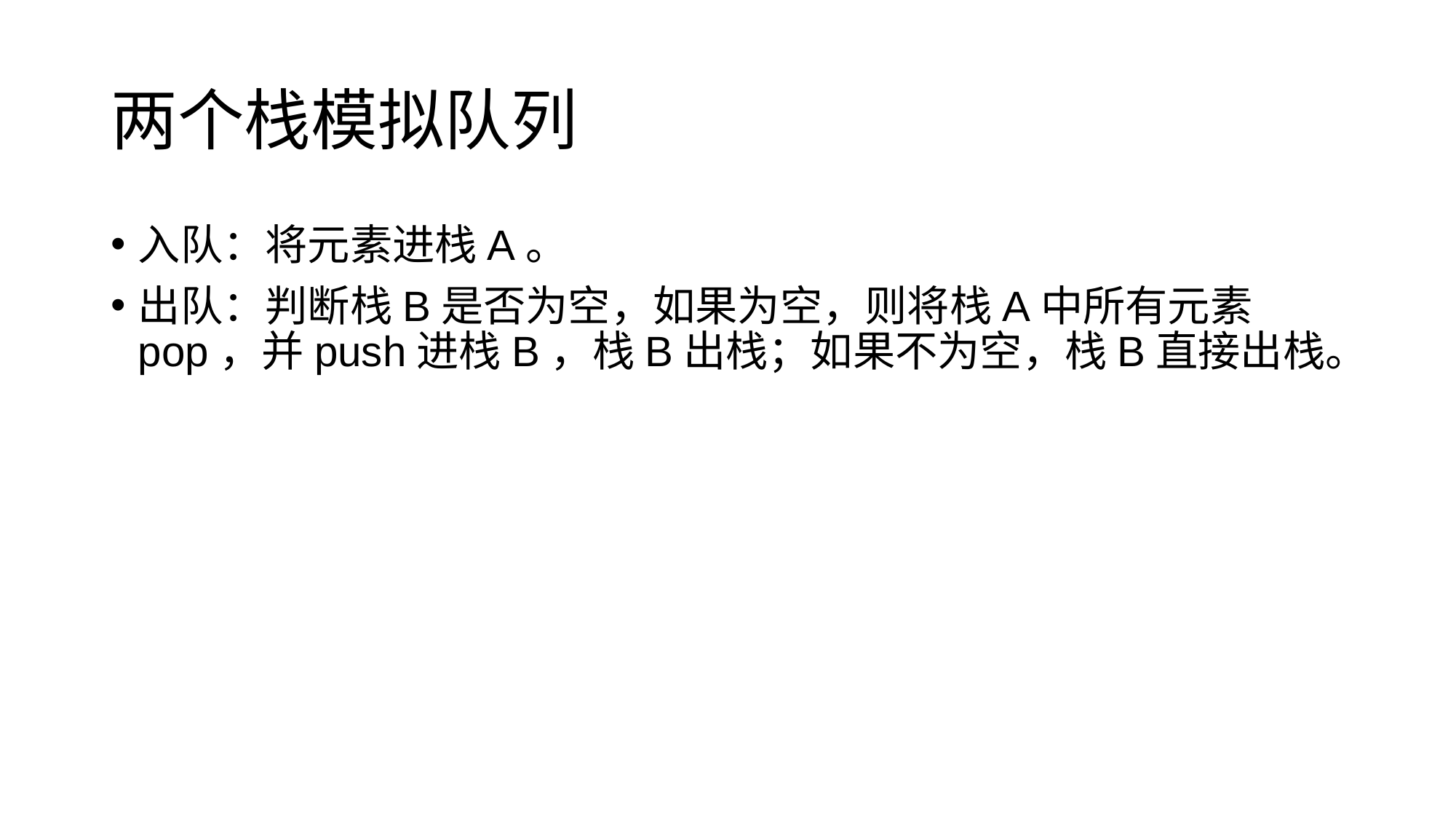

# 两个栈模拟队列
入队：将元素进栈A。
出队：判断栈B是否为空，如果为空，则将栈A中所有元素pop，并push进栈B，栈B出栈；如果不为空，栈B直接出栈。